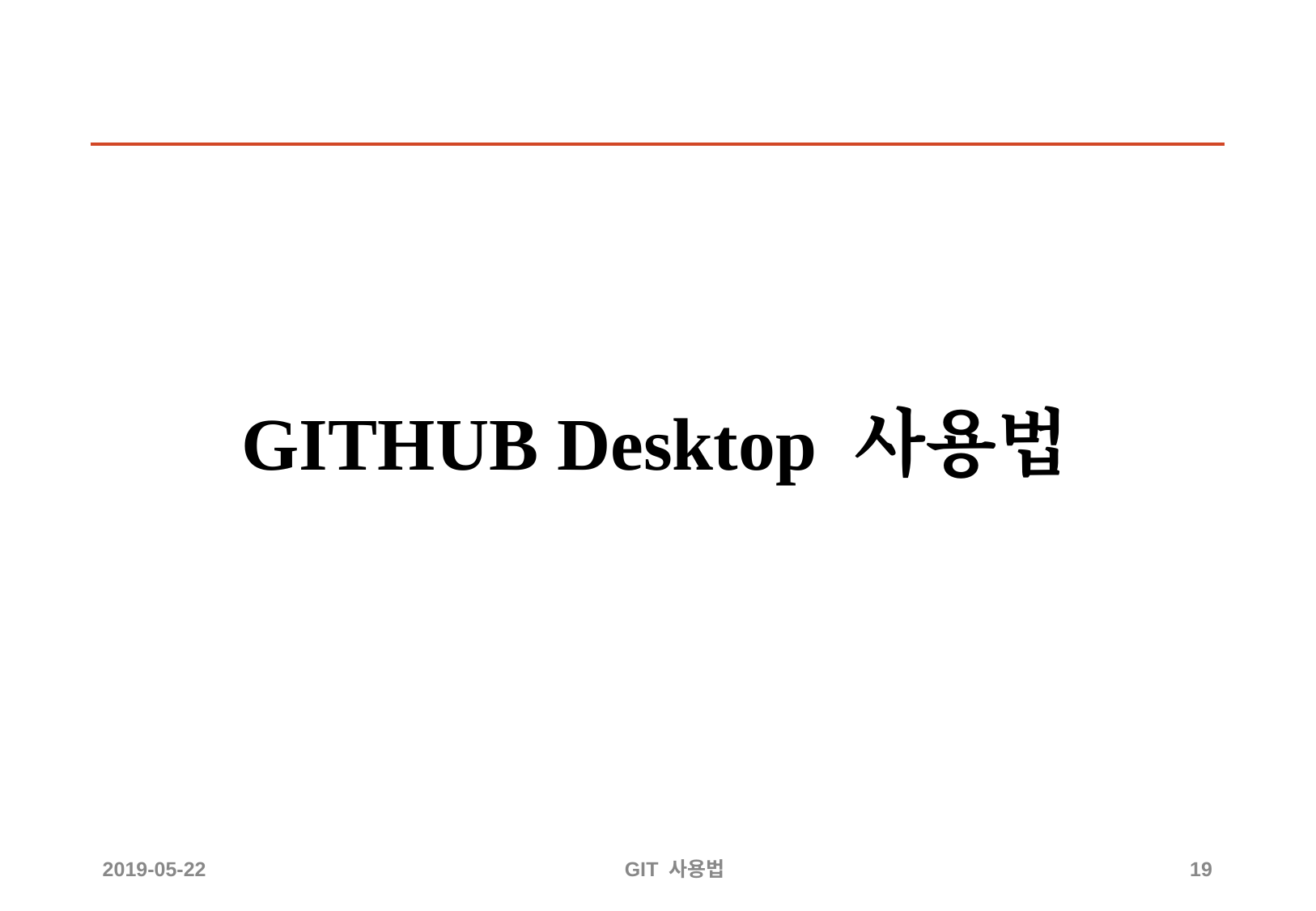

# GITHUB Desktop 사용법
2019-05-22
GIT 사용법
19